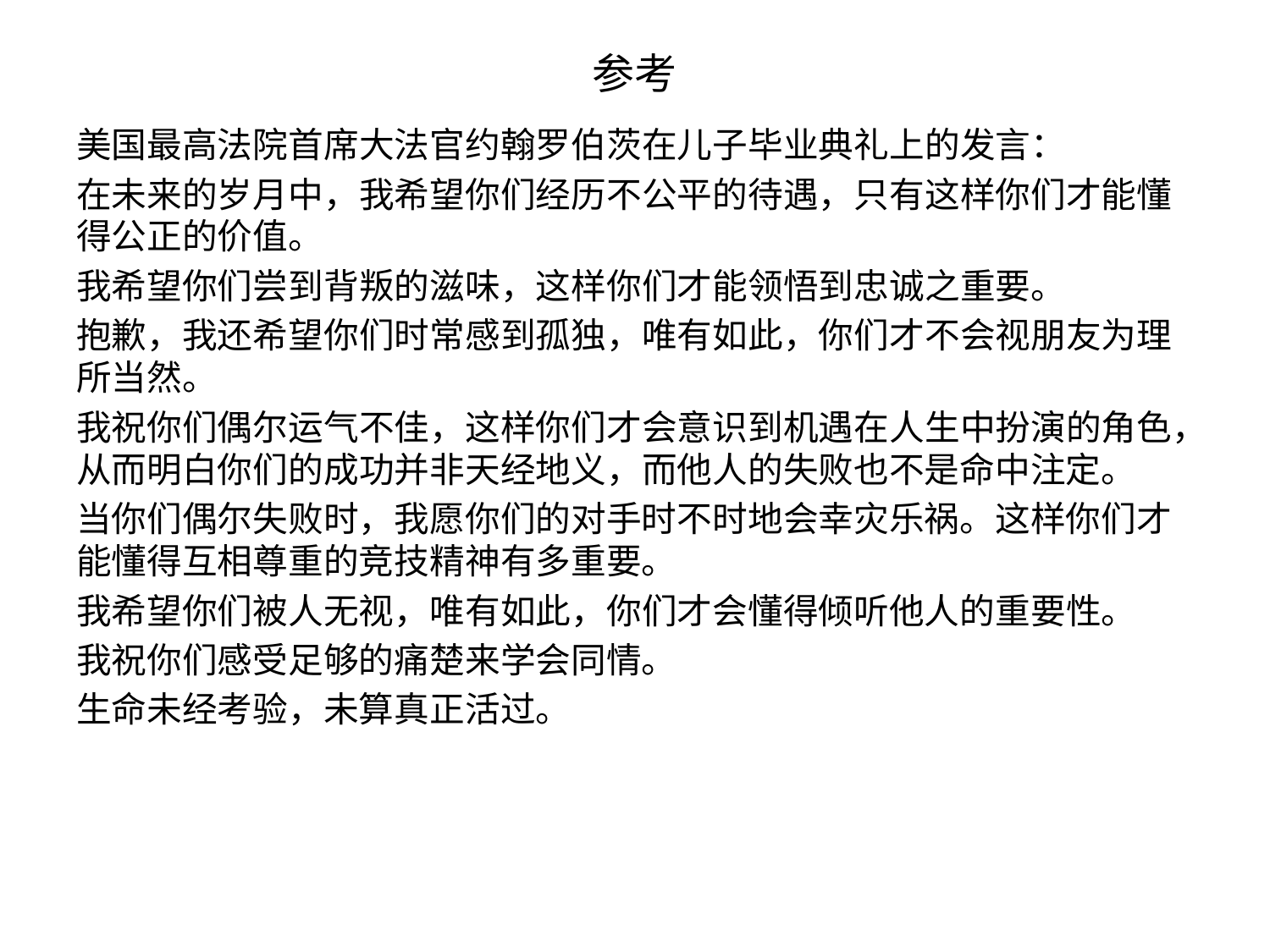

# 参考
美国最高法院首席大法官约翰罗伯茨在儿子毕业典礼上的发言：
在未来的岁月中，我希望你们经历不公平的待遇，只有这样你们才能懂得公正的价值。
我希望你们尝到背叛的滋味，这样你们才能领悟到忠诚之重要。
抱歉，我还希望你们时常感到孤独，唯有如此，你们才不会视朋友为理所当然。
我祝你们偶尔运气不佳，这样你们才会意识到机遇在人生中扮演的角色，从而明白你们的成功并非天经地义，而他人的失败也不是命中注定。
当你们偶尔失败时，我愿你们的对手时不时地会幸灾乐祸。这样你们才能懂得互相尊重的竞技精神有多重要。
我希望你们被人无视，唯有如此，你们才会懂得倾听他人的重要性。
我祝你们感受足够的痛楚来学会同情。
生命未经考验，未算真正活过。